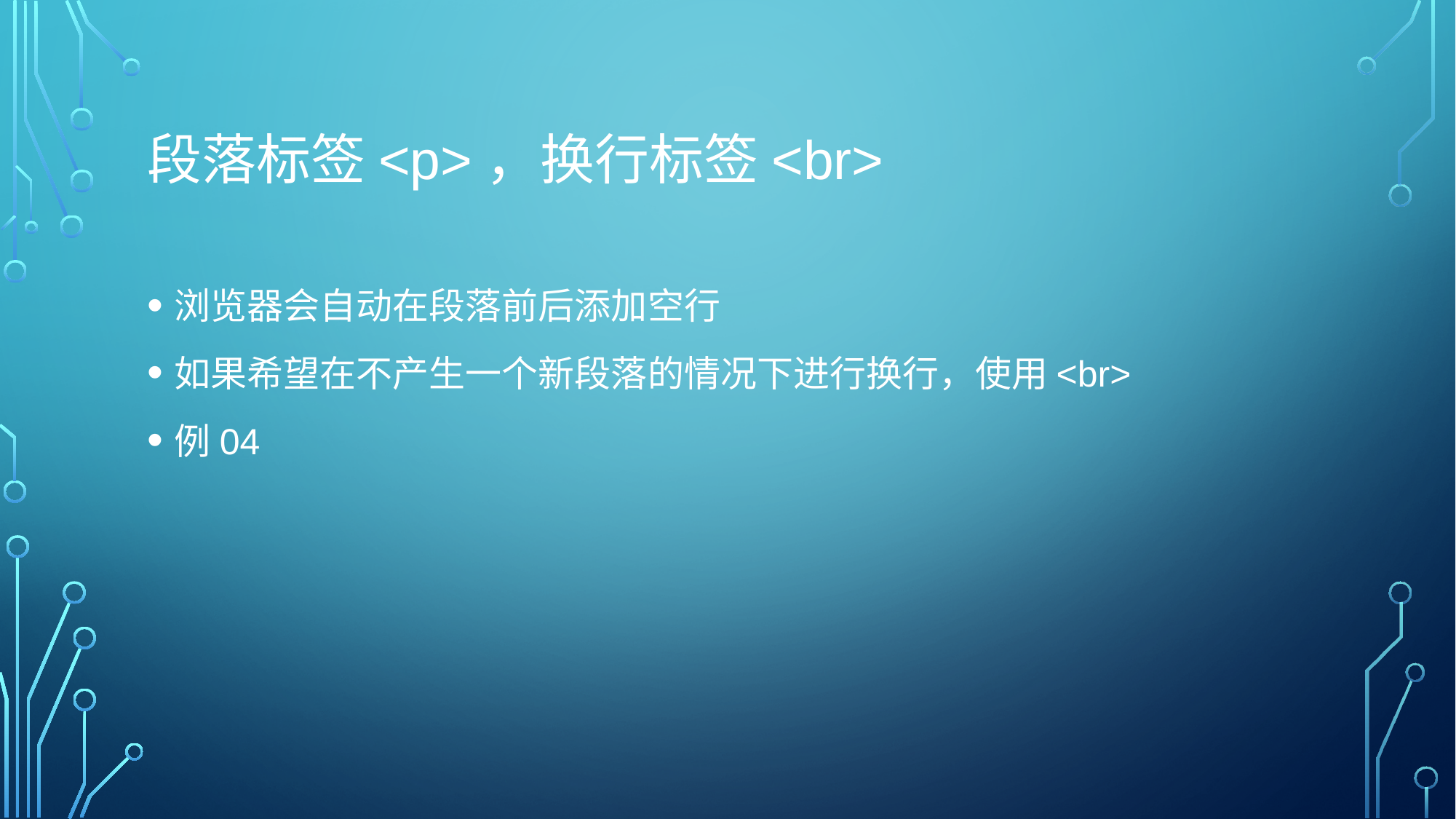

# 段落标签<p>，换行标签<br>
浏览器会自动在段落前后添加空行
如果希望在不产生一个新段落的情况下进行换行，使用<br>
例04